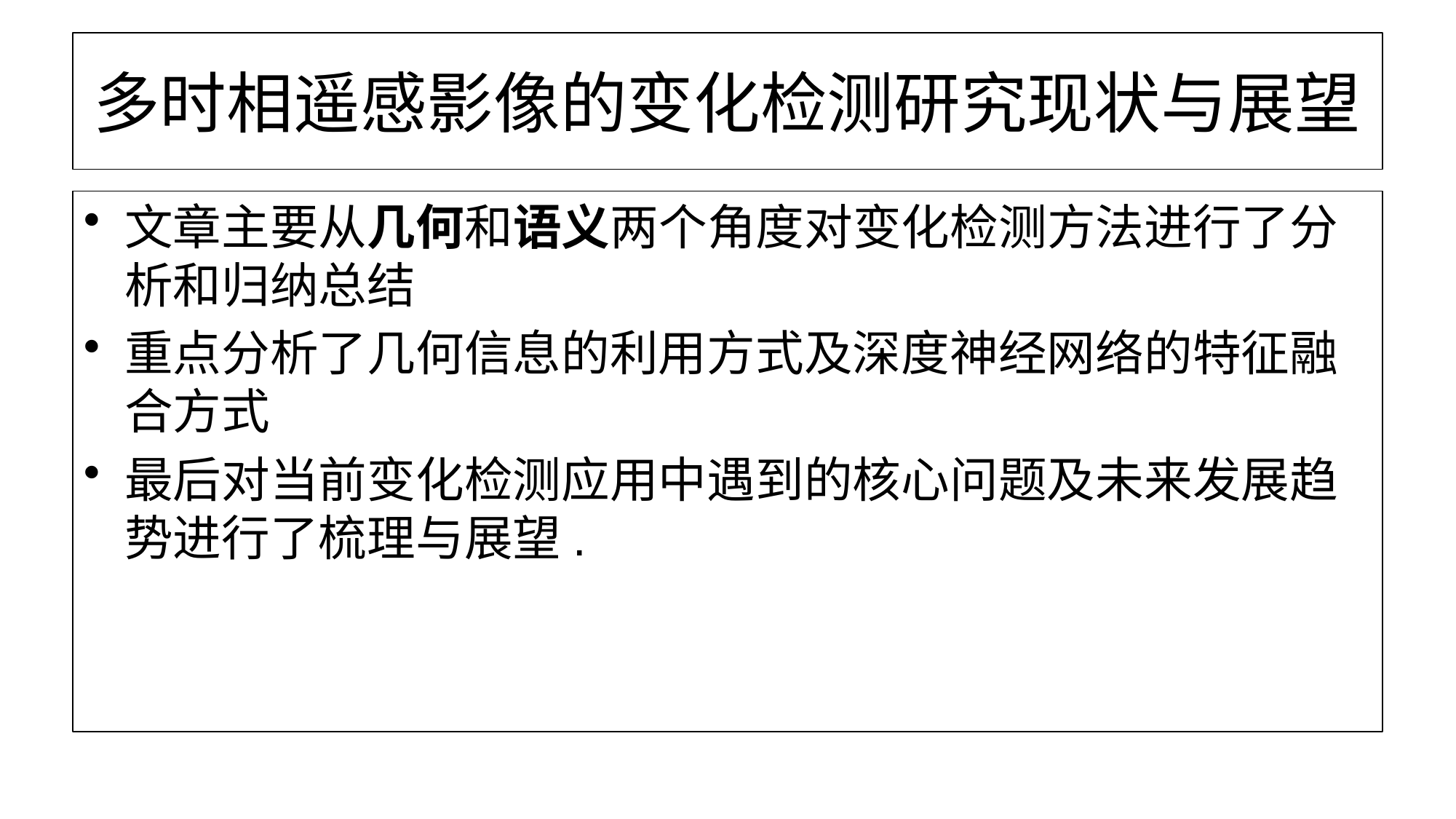

# 多时相遥感影像的变化检测研究现状与展望
文章主要从几何和语义两个角度对变化检测方法进行了分析和归纳总结
重点分析了几何信息的利用方式及深度神经网络的特征融合方式
最后对当前变化检测应用中遇到的核心问题及未来发展趋势进行了梳理与展望.